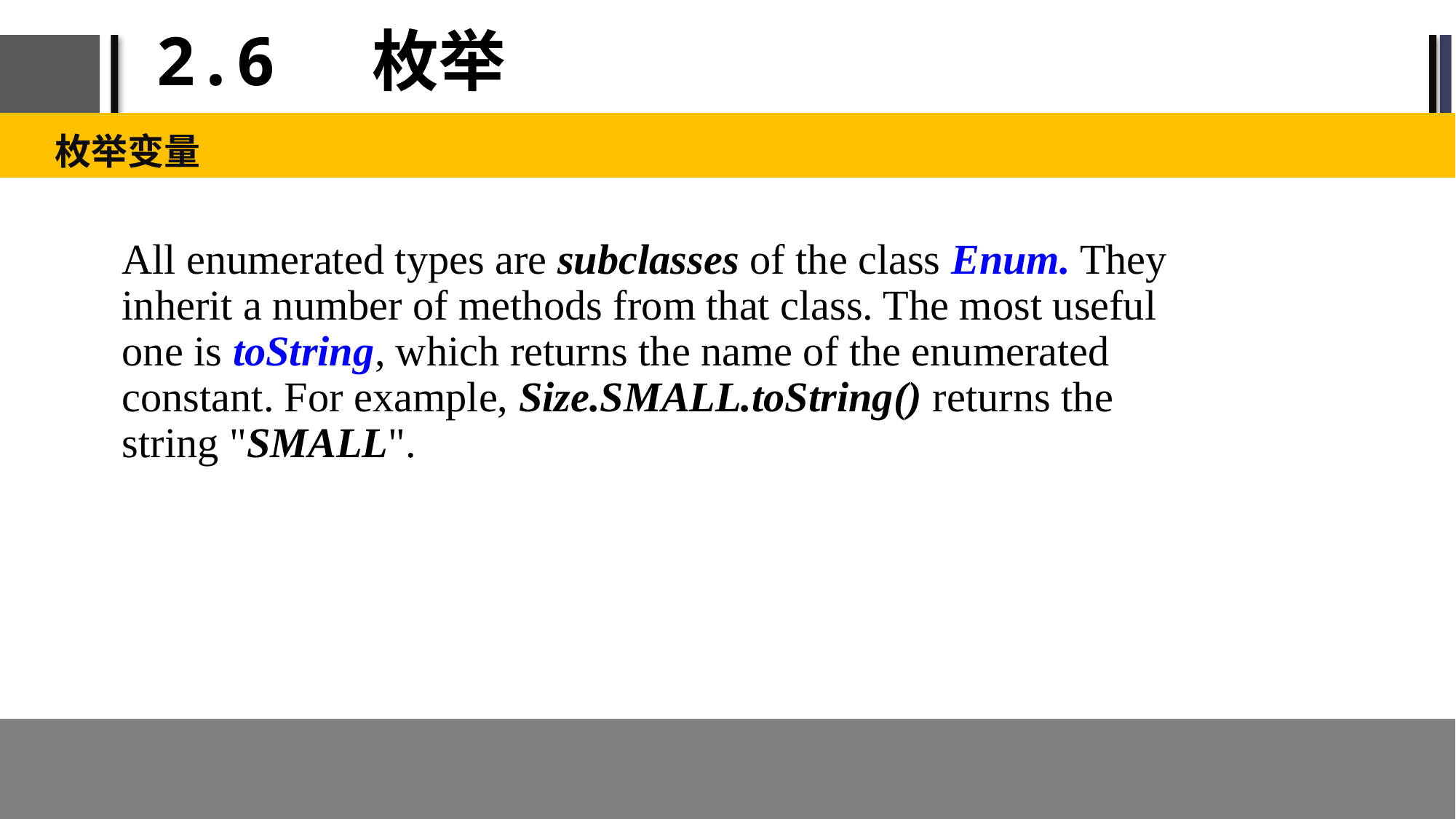

# 2.6  枚举
枚举变量

All enumerated types are subclasses of the class Enum. They inherit a number of methods from that class. The most useful one is toString, which returns the name of the enumerated constant. For example, Size.SMALL.toString() returns the string "SMALL".